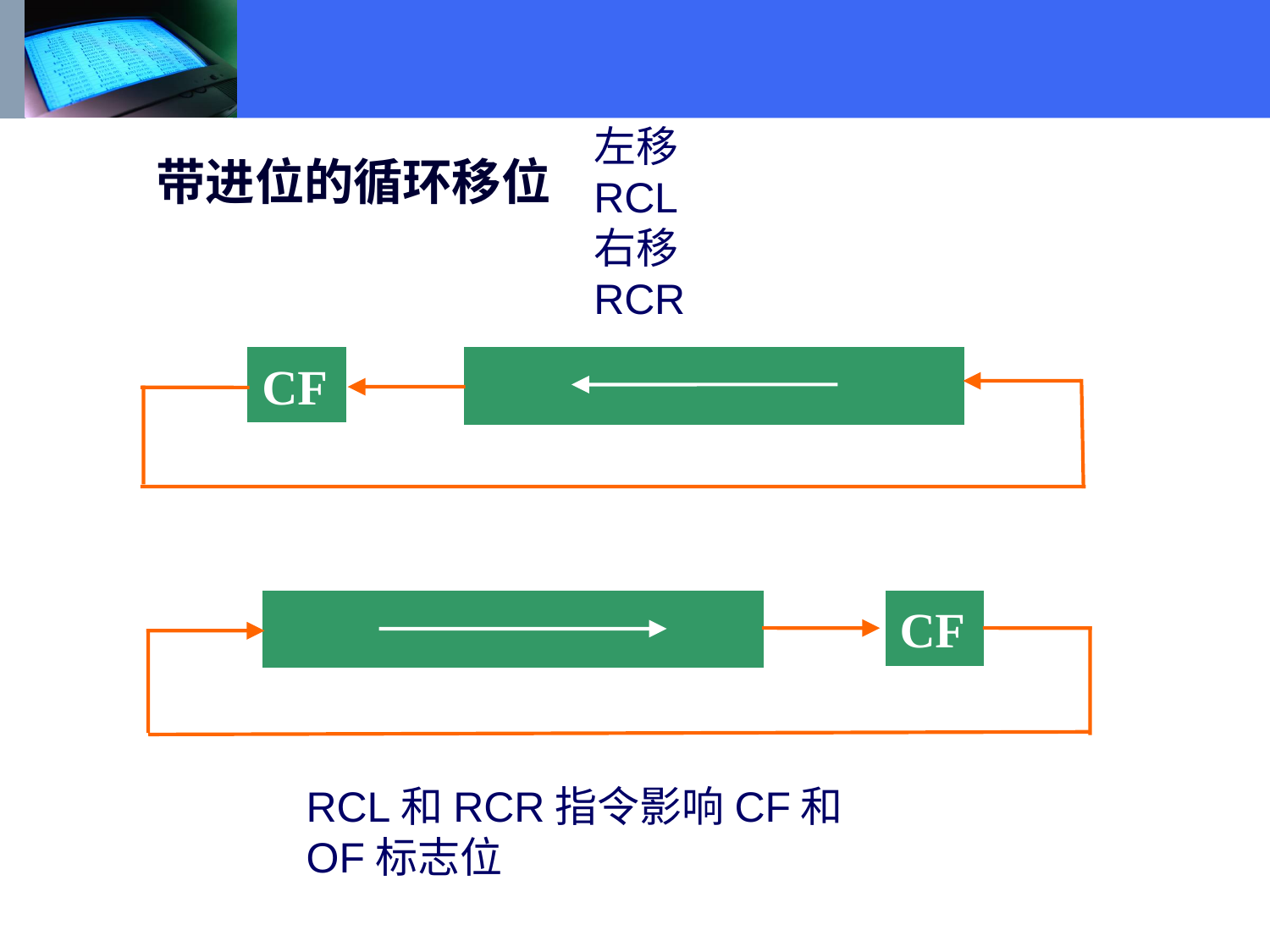

左移 RCL
右移 RCR
带进位的循环移位
CF

CF

RCL和RCR指令影响CF和OF标志位